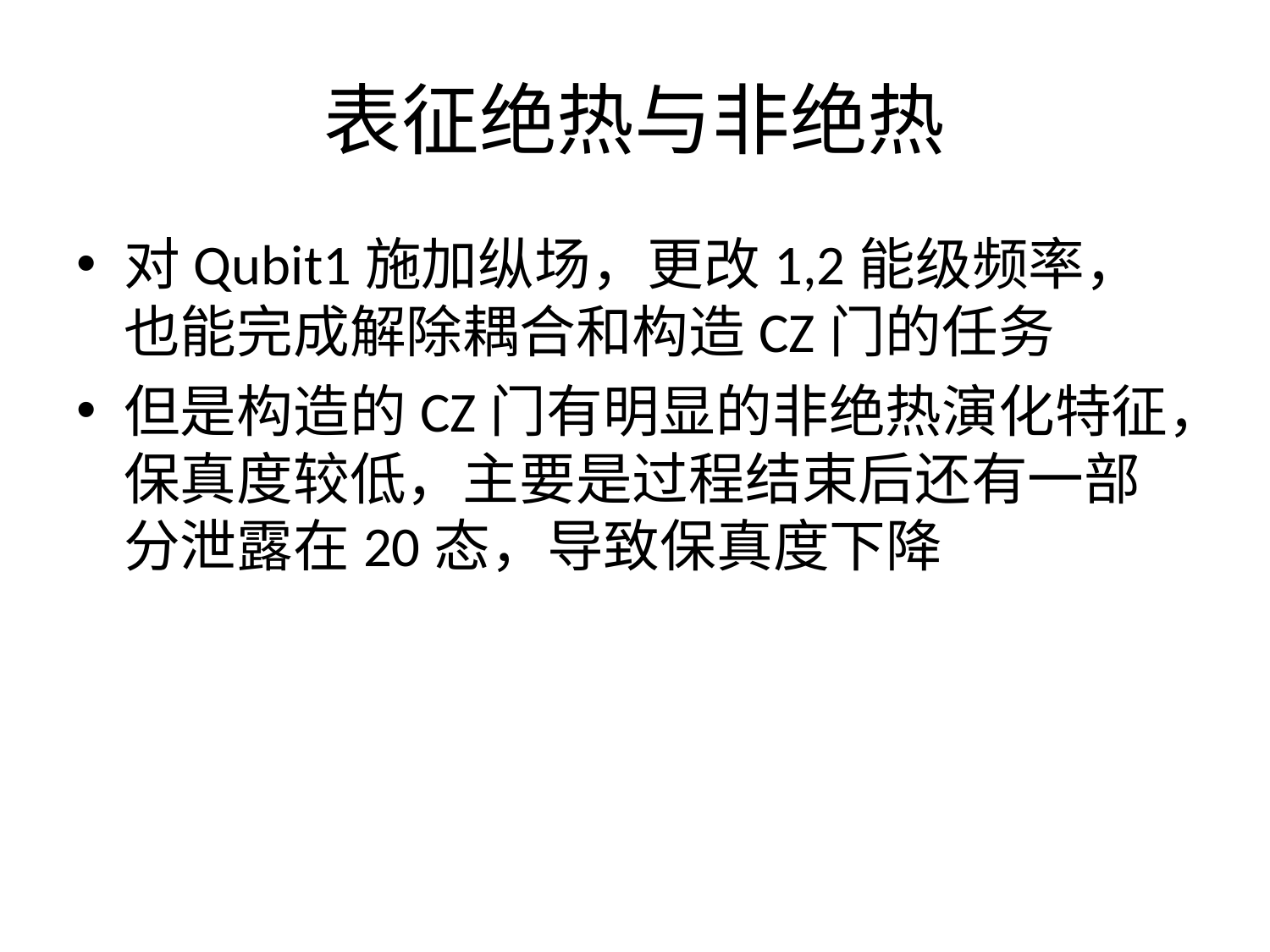

# 表征绝热与非绝热
对Qubit1施加纵场，更改1,2能级频率，也能完成解除耦合和构造CZ门的任务
但是构造的CZ门有明显的非绝热演化特征，保真度较低，主要是过程结束后还有一部分泄露在20态，导致保真度下降